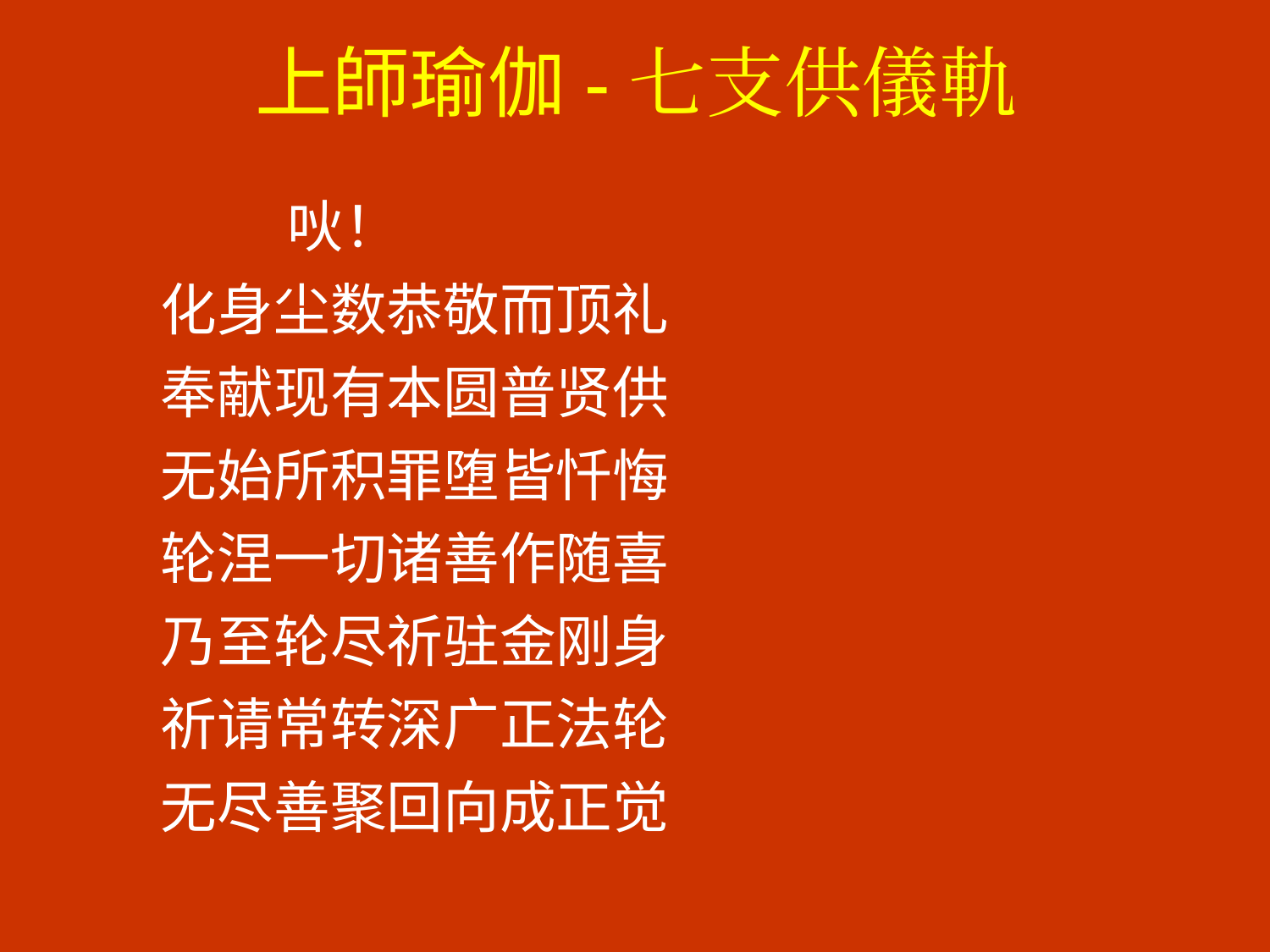

# 上師瑜伽-七支供儀軌

		吙！
	化身尘数恭敬而顶礼
	奉献现有本圆普贤供
	无始所积罪堕皆忏悔
	轮涅一切诸善作随喜
	乃至轮尽祈驻金刚身
	祈请常转深广正法轮
	无尽善聚回向成正觉